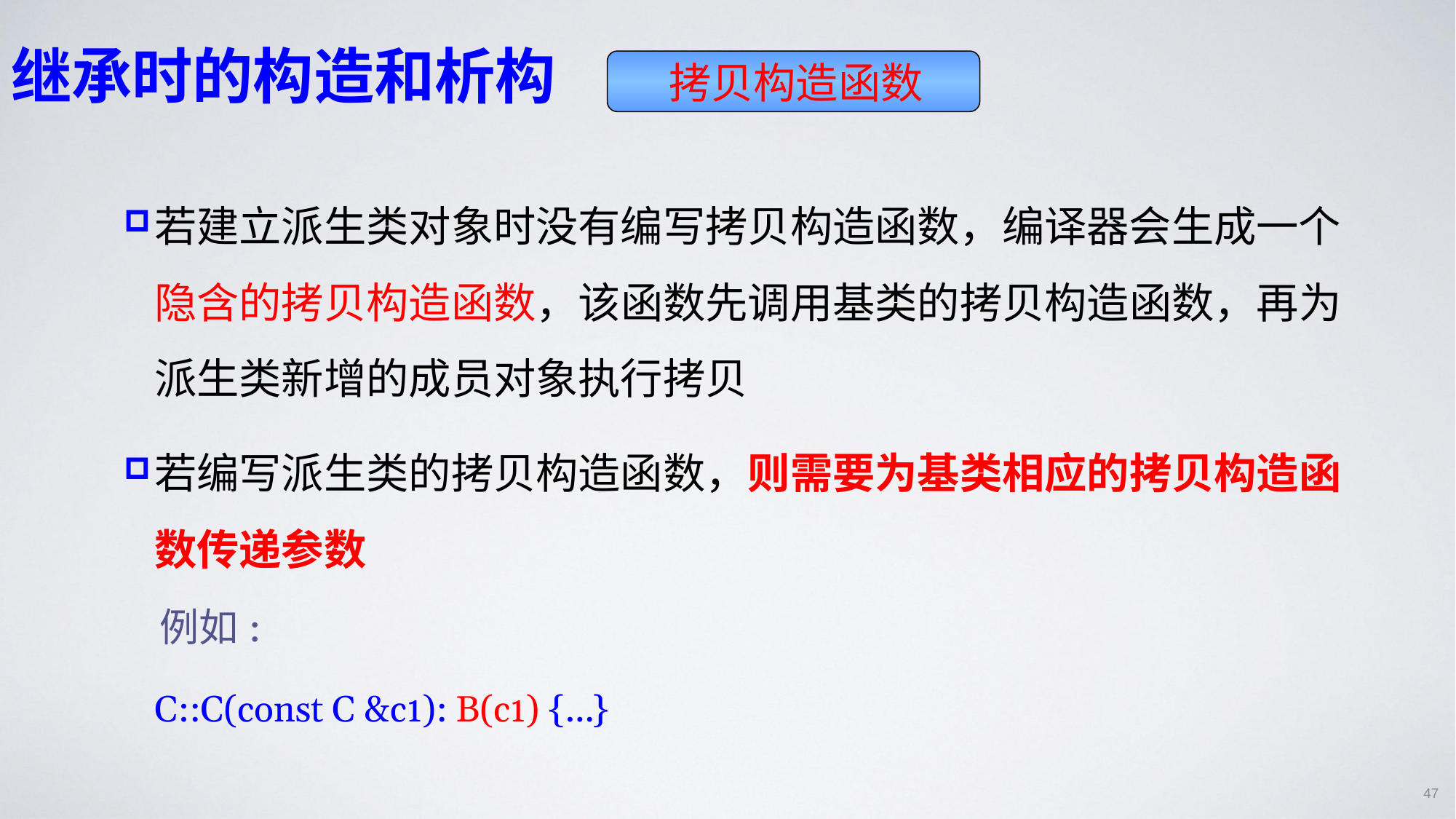

# 继承时的构造和析构

拷贝构造函数
若建立派生类对象时没有编写拷贝构造函数，编译器会生成一个隐含的拷贝构造函数，该函数先调用基类的拷贝构造函数，再为派生类新增的成员对象执行拷贝
若编写派生类的拷贝构造函数，则需要为基类相应的拷贝构造函数传递参数
例如:
	C::C(const C &c1): B(c1) {…}
47